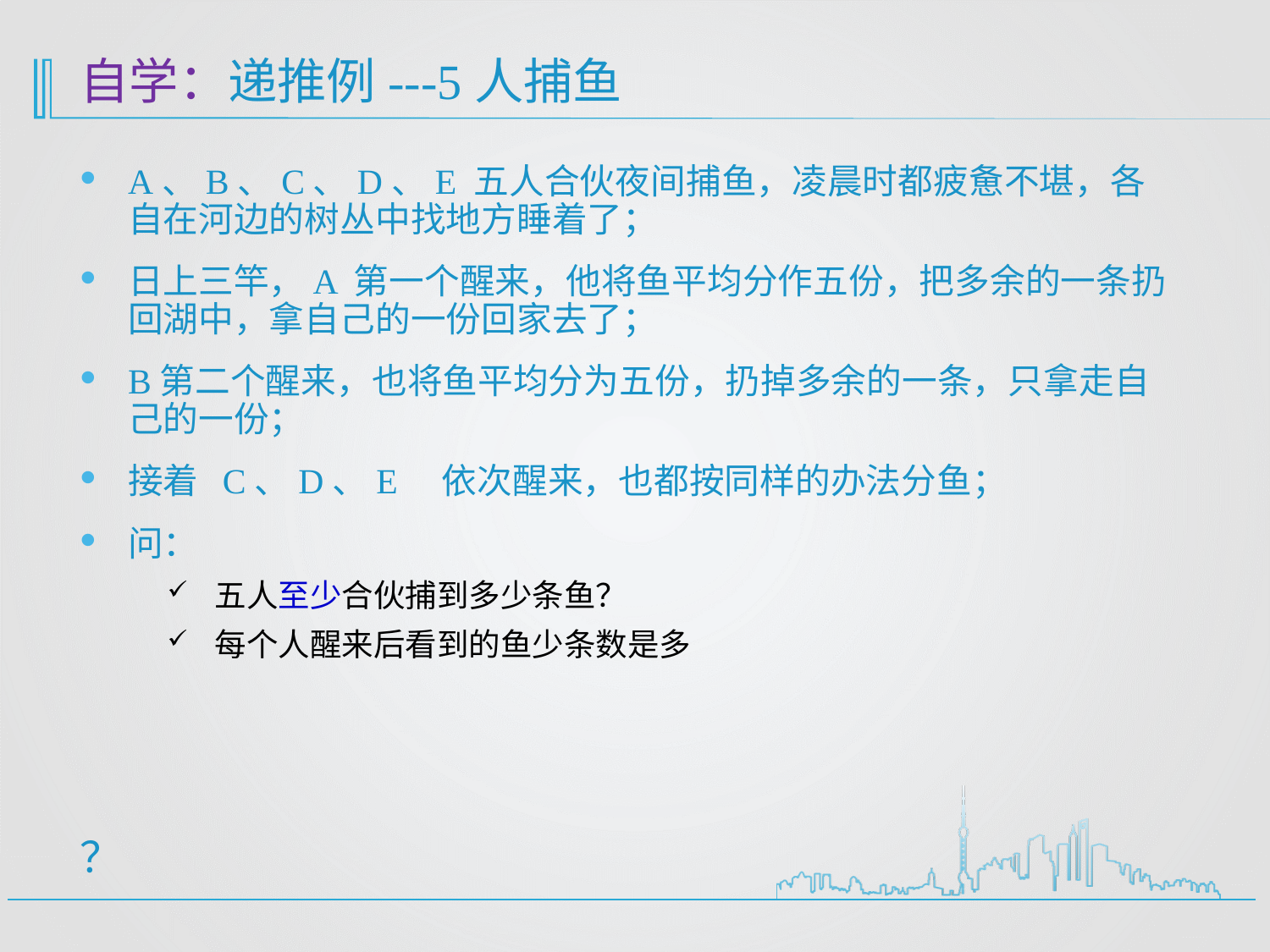

# 自学：递推例---5人捕鱼
A、B、C、D、E 五人合伙夜间捕鱼，凌晨时都疲惫不堪，各自在河边的树丛中找地方睡着了；
日上三竿，A 第一个醒来，他将鱼平均分作五份，把多余的一条扔回湖中，拿自己的一份回家去了；
B第二个醒来，也将鱼平均分为五份，扔掉多余的一条，只拿走自己的一份；
接着  C、D、E    依次醒来，也都按同样的办法分鱼；
问：
五人至少合伙捕到多少条鱼？
每个人醒来后看到的鱼少条数是多

？